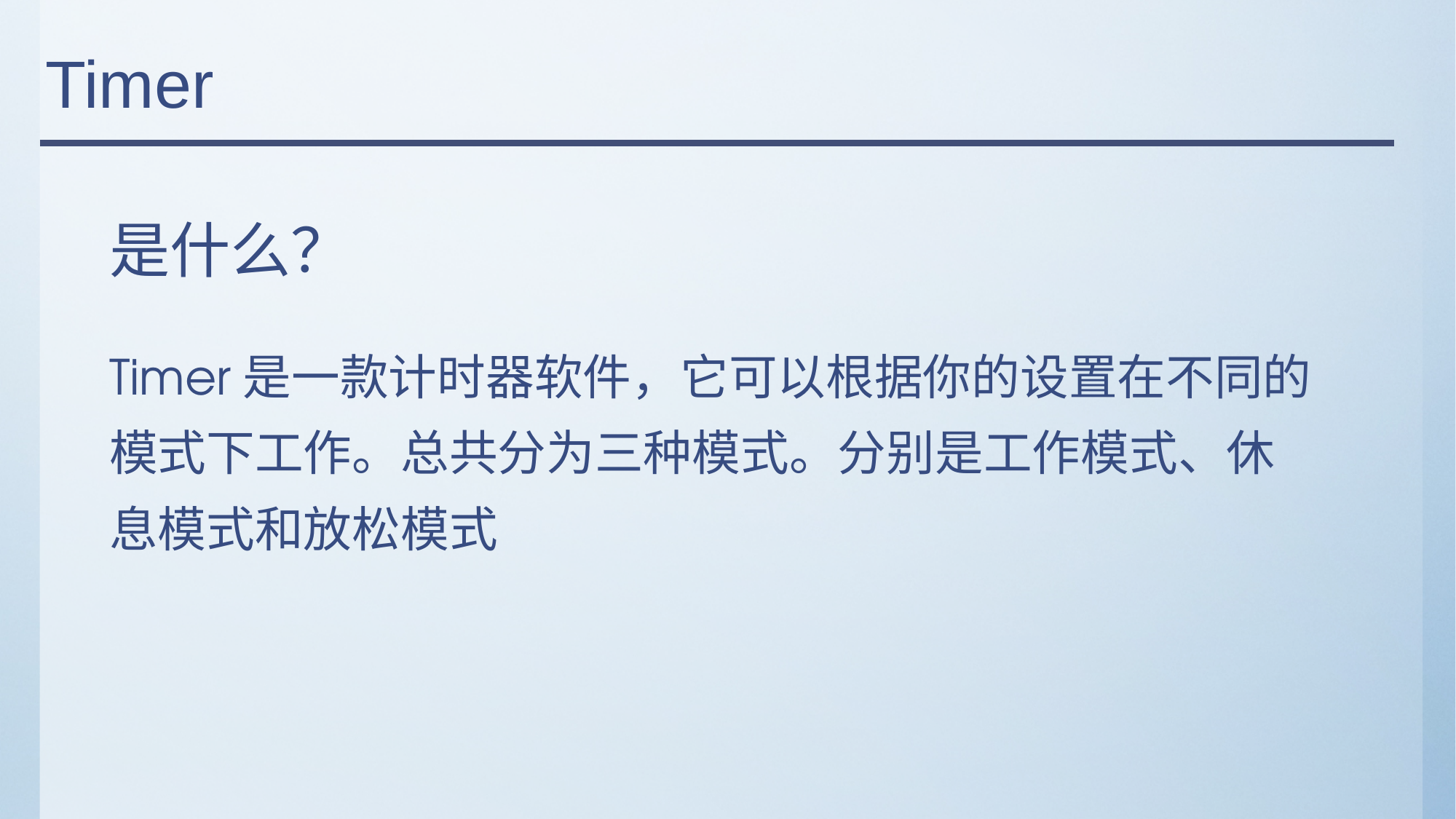

# Timer
是什么？
Timer是一款计时器软件，它可以根据你的设置在不同的模式下工作。总共分为三种模式。分别是工作模式、休息模式和放松模式